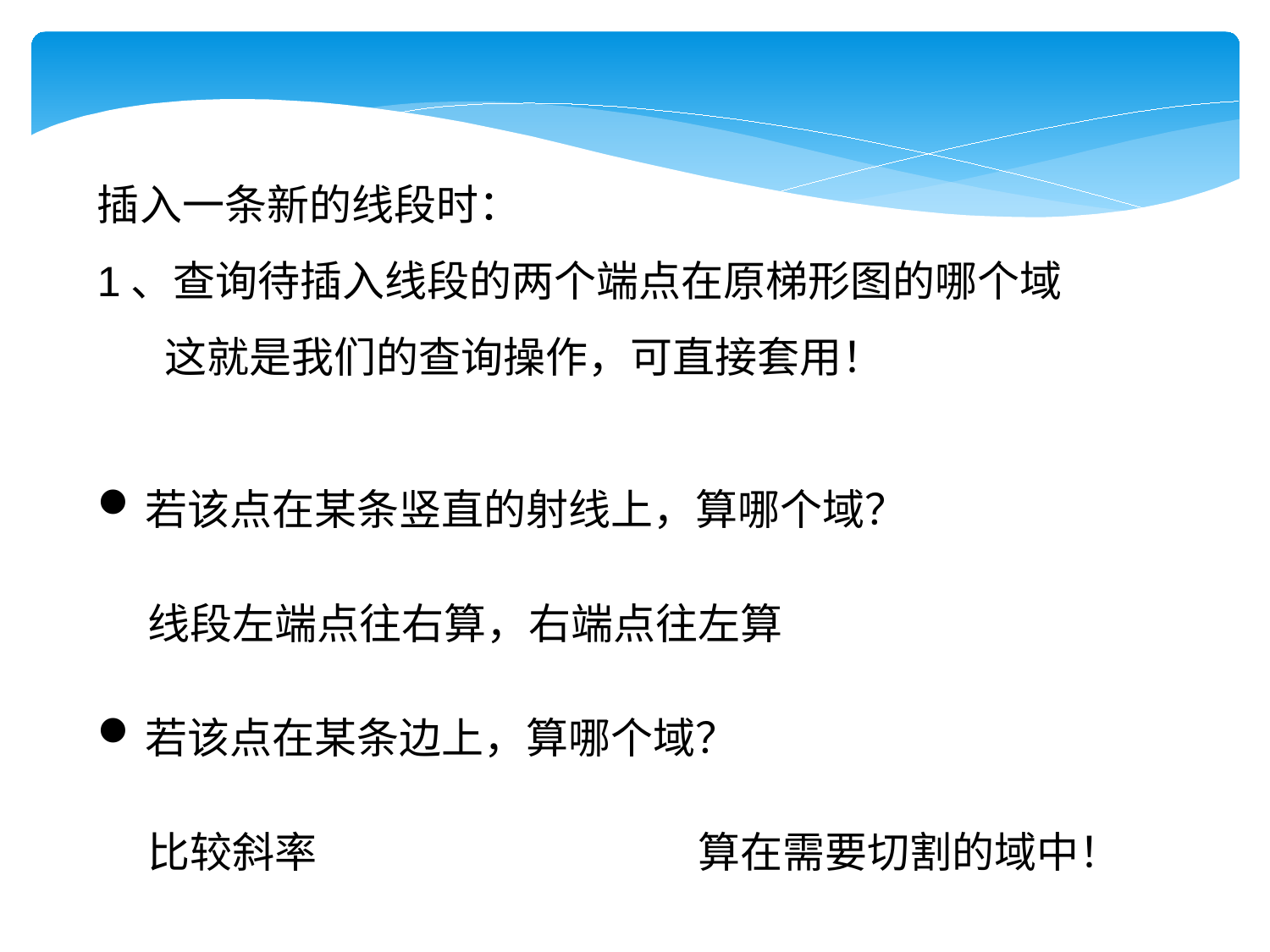

插入一条新的线段时：
1、查询待插入线段的两个端点在原梯形图的哪个域
      这就是我们的查询操作，可直接套用！

若该点在某条竖直的射线上，算哪个域？

若该点在某条边上，算哪个域？
线段左端点往右算，右端点往左算
比较斜率
算在需要切割的域中！